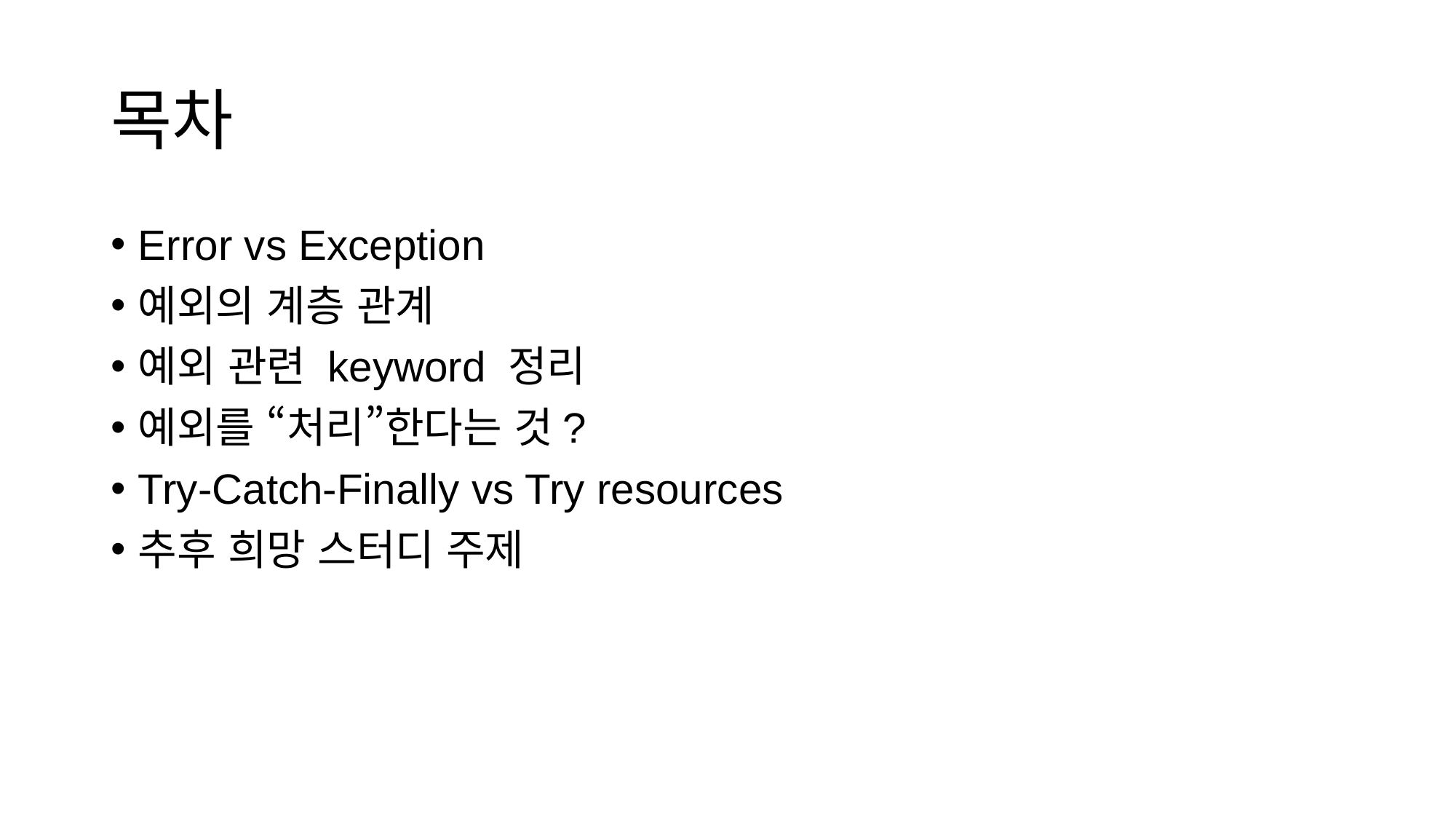

# 목차
Error vs Exception
예외의 계층 관계
예외 관련 keyword 정리
예외를 “처리”한다는 것?
Try-Catch-Finally vs Try resources
추후 희망 스터디 주제